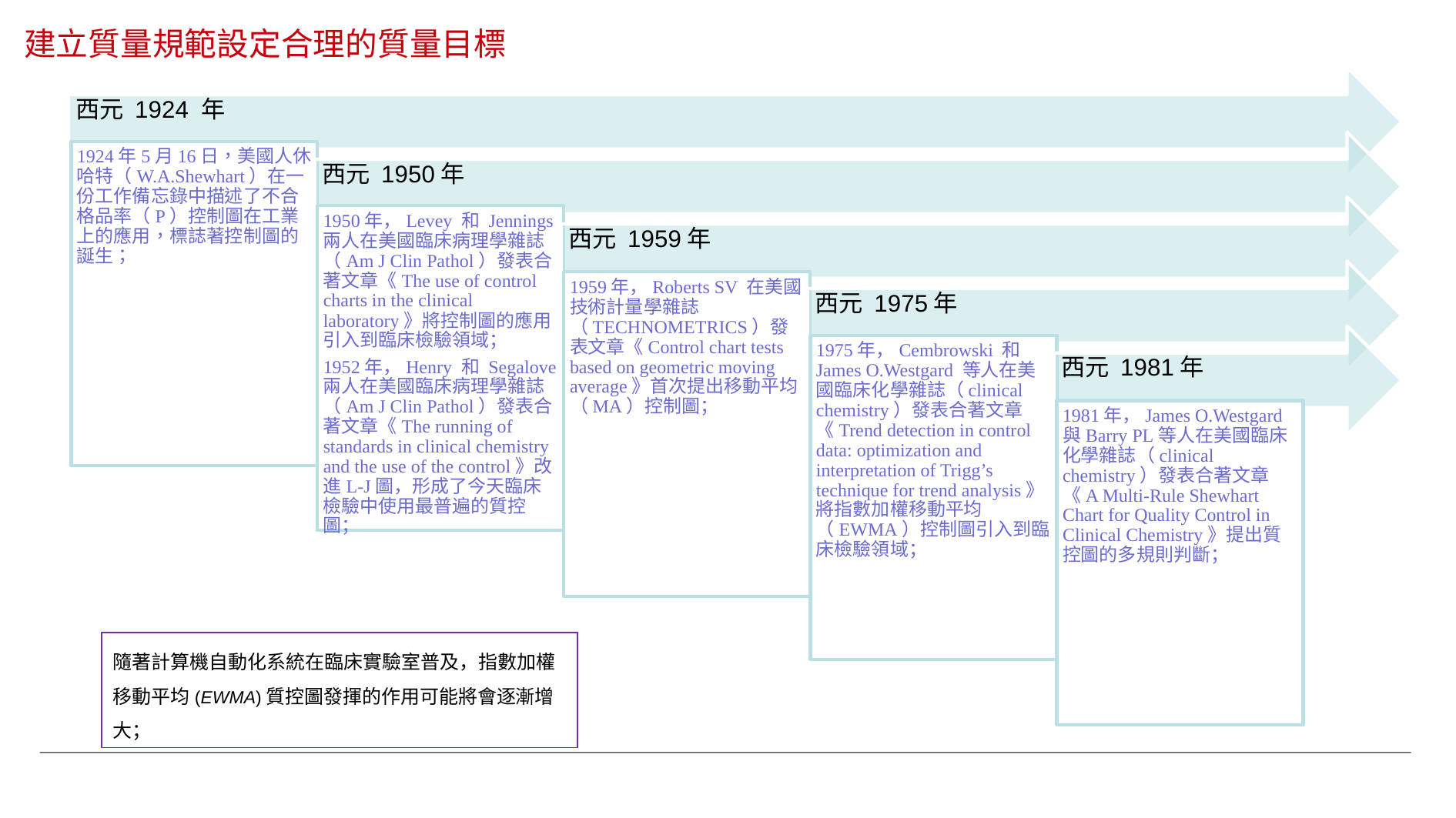

# 建立質量規範設定合理的質量目標
西元 1924 年
1924年5月16日，美國人休哈特（W.A.Shewhart）在一份工作備忘錄中描述了不合格品率（P）控制圖在工業上的應用，標誌著控制圖的誕生；
西元 1950年
1950年，Levey 和 Jennings 兩人在美國臨床病理學雜誌（Am J Clin Pathol）發表合著文章《The use of control charts in the clinical laboratory》將控制圖的應用引入到臨床檢驗領域；
1952年，Henry 和 Segalove 兩人在美國臨床病理學雜誌（Am J Clin Pathol）發表合著文章《The running of standards in clinical chemistry and the use of the control》改進L-J圖，形成了今天臨床檢驗中使用最普遍的質控圖；

西元 1959年
1959年，Roberts SV 在美國技術計量學雜誌（TECHNOMETRICS）發表文章《Control chart tests based on geometric moving average》首次提出移動平均（MA）控制圖；
西元 1975年
1975年，Cembrowski 和 James O.Westgard 等人在美國臨床化學雜誌（clinical chemistry）發表合著文章《Trend detection in control data: optimization and interpretation of Trigg’s technique for trend analysis》將指數加權移動平均（EWMA）控制圖引入到臨床檢驗領域；
西元 1981年
1981年，James O.Westgard與Barry PL等人在美國臨床化學雜誌（clinical chemistry）發表合著文章《A Multi-Rule Shewhart Chart for Quality Control in Clinical Chemistry》提出質控圖的多規則判斷；
隨著計算機自動化系統在臨床實驗室普及，指數加權移動平均(EWMA)質控圖發揮的作用可能將會逐漸增大；